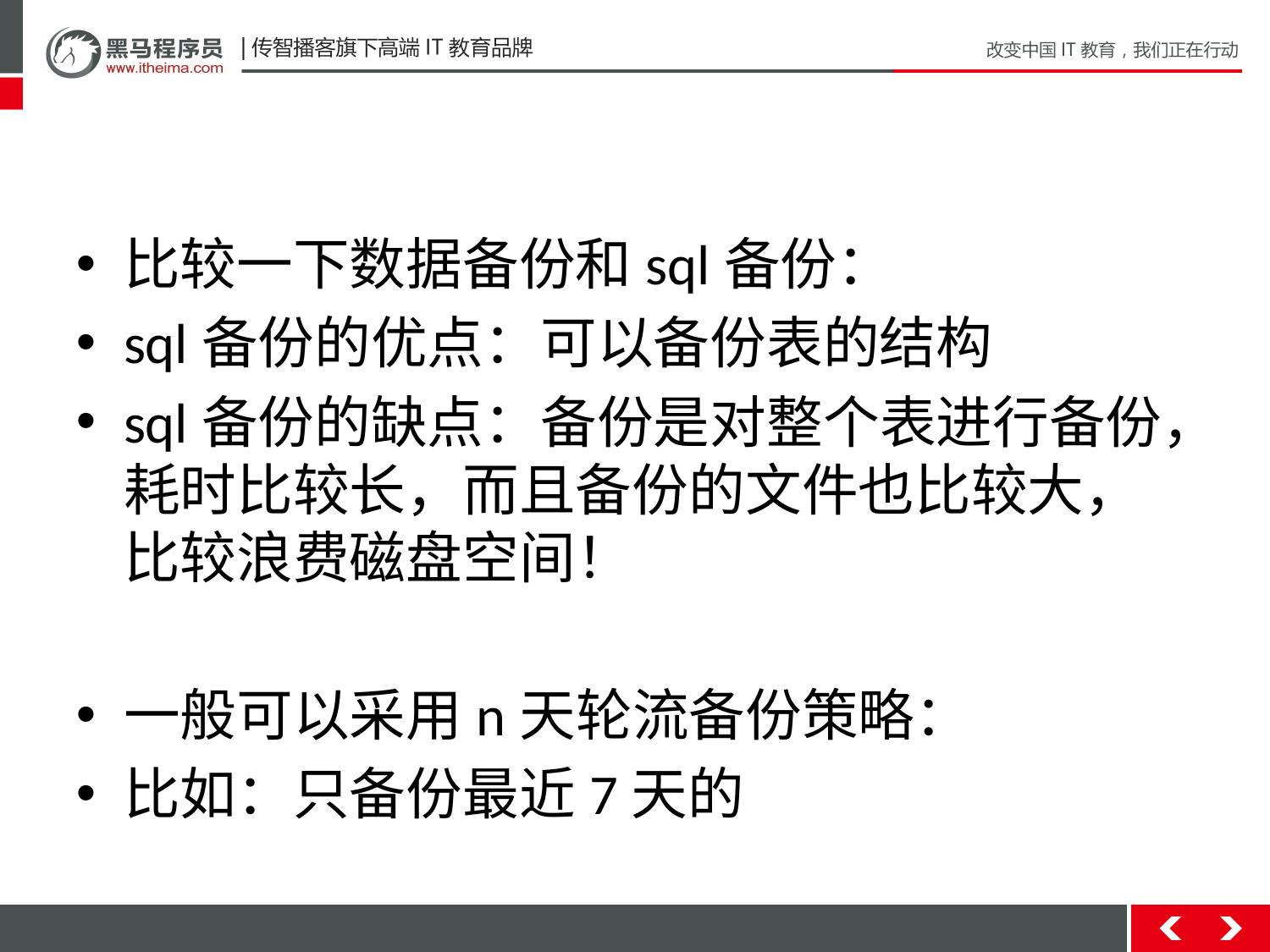

#
比较一下数据备份和sql备份：
sql备份的优点：可以备份表的结构
sql备份的缺点：备份是对整个表进行备份，耗时比较长，而且备份的文件也比较大，比较浪费磁盘空间！

一般可以采用n天轮流备份策略：
比如：只备份最近7天的